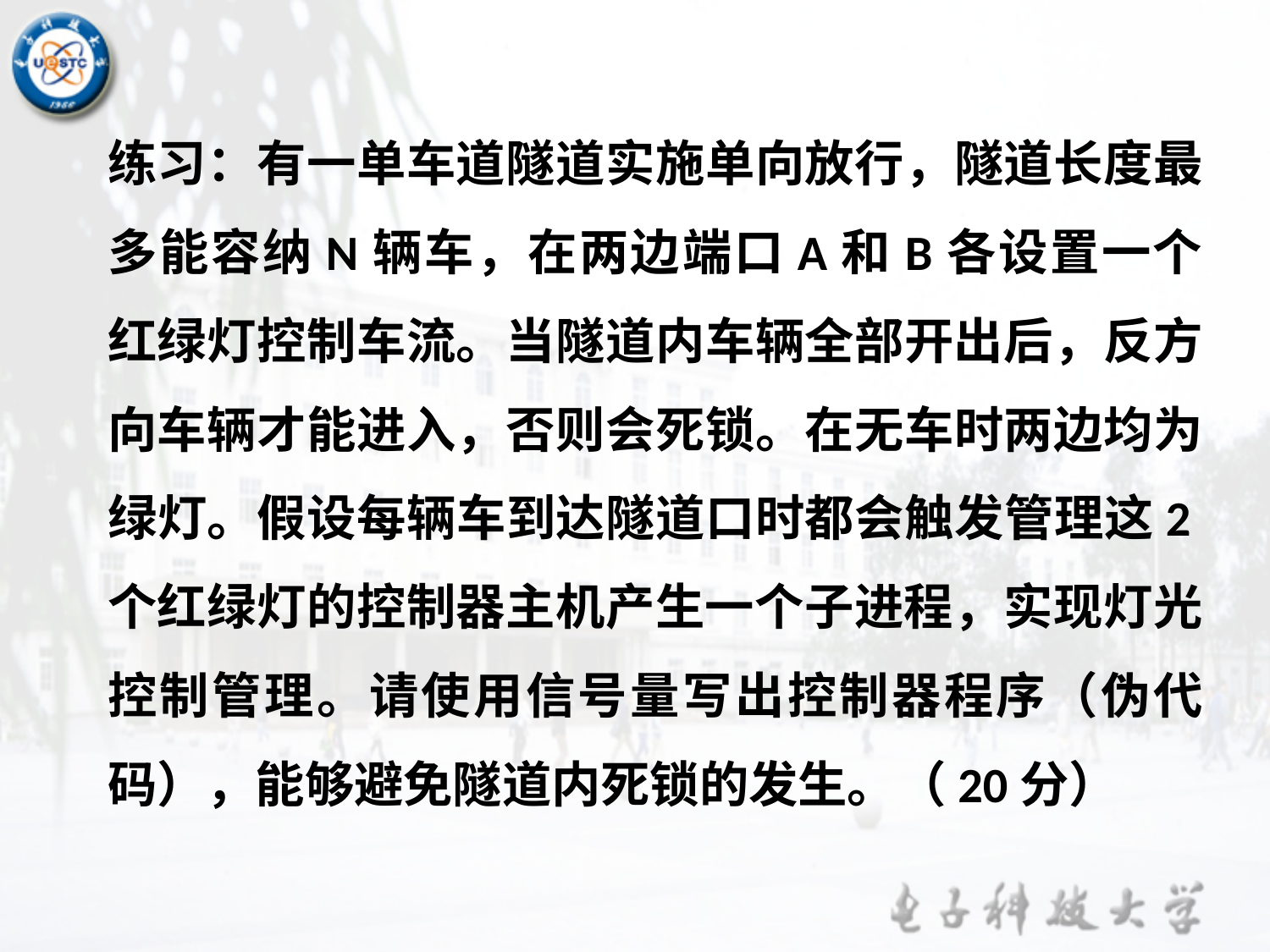

练习：有一单车道隧道实施单向放行，隧道长度最多能容纳N辆车，在两边端口A和B各设置一个红绿灯控制车流。当隧道内车辆全部开出后，反方向车辆才能进入，否则会死锁。在无车时两边均为绿灯。假设每辆车到达隧道口时都会触发管理这2个红绿灯的控制器主机产生一个子进程，实现灯光控制管理。请使用信号量写出控制器程序（伪代码），能够避免隧道内死锁的发生。（20分）